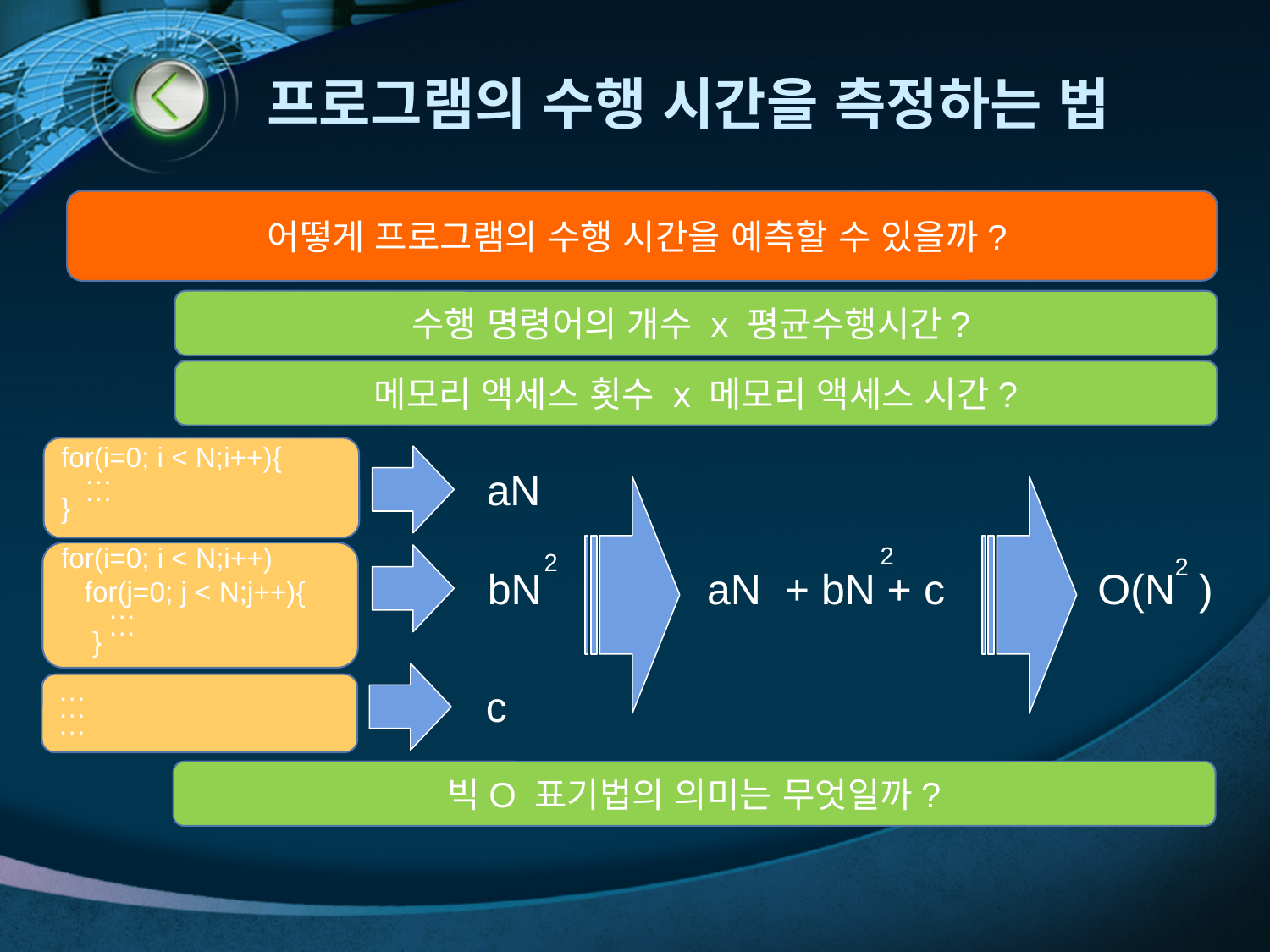

# 프로그램의 수행 시간을 측정하는 법
어떻게 프로그램의 수행 시간을 예측할 수 있을까?
수행 명령어의 개수 x 평균수행시간?
메모리 액세스 횟수 x 메모리 액세스 시간?
for(i=0; i < N;i++){
   …
   …
}
for(i=0; i < N;i++)

   for(j=0; j < N;j++){
      …
      …
    }
…
…
…

aN
2
bN

c

aN  + bN + c
2

O(N  )
2
빅O 표기법의 의미는 무엇일까?